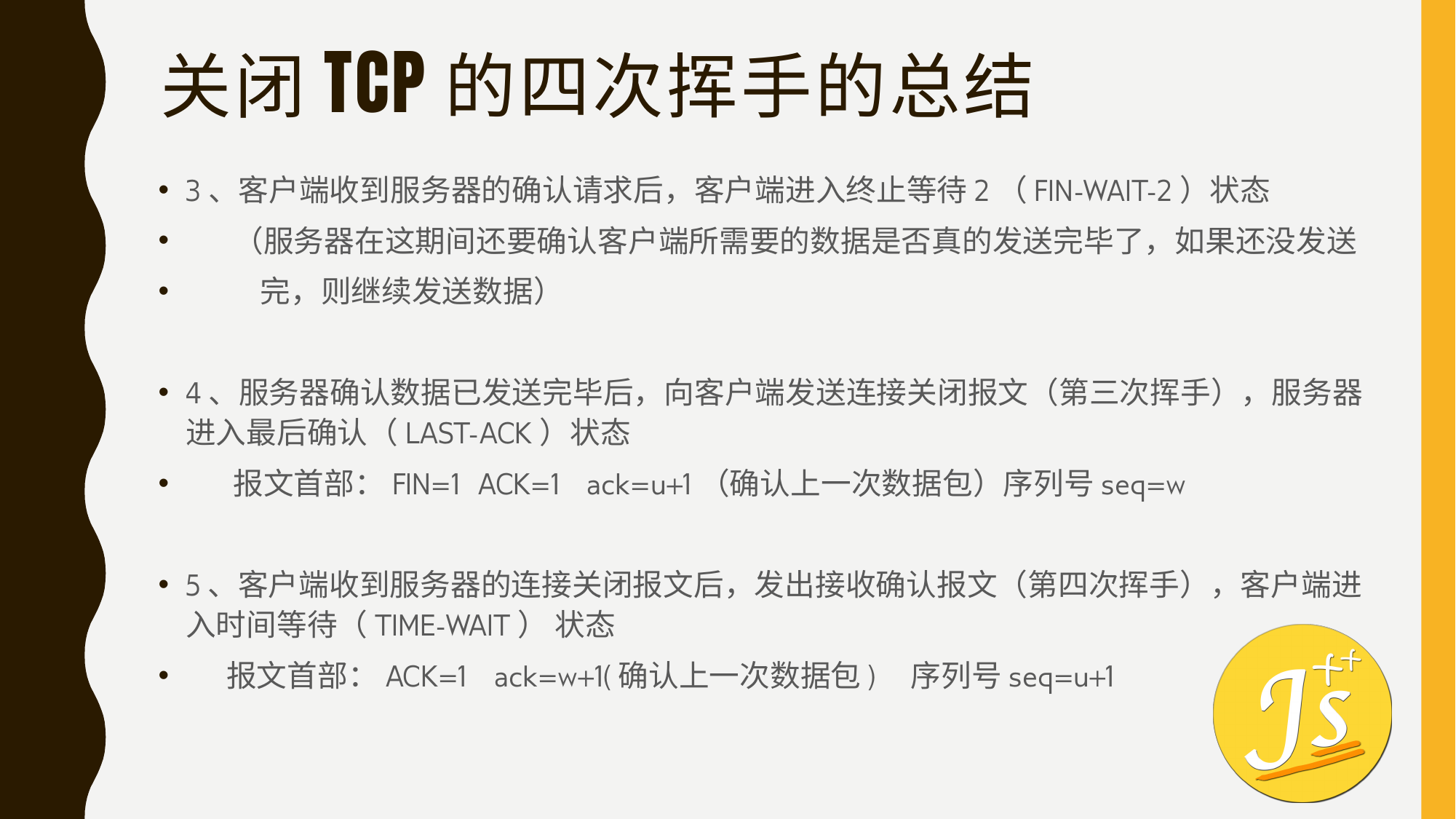

# 关闭TCP的四次挥手的总结
3、客户端收到服务器的确认请求后，客户端进入终止等待2（FIN-WAIT-2）状态
      （服务器在这期间还要确认客户端所需要的数据是否真的发送完毕了，如果还没发送
          完，则继续发送数据）

4、服务器确认数据已发送完毕后，向客户端发送连接关闭报文（第三次挥手），服务器进入最后确认（LAST-ACK）状态
      报文首部：FIN=1  ACK=1   ack=u+1（确认上一次数据包）序列号seq=w

5、客户端收到服务器的连接关闭报文后，发出接收确认报文（第四次挥手），客户端进入时间等待（TIME-WAIT） 状态
     报文首部：ACK=1   ack=w+1(确认上一次数据包)   序列号seq=u+1